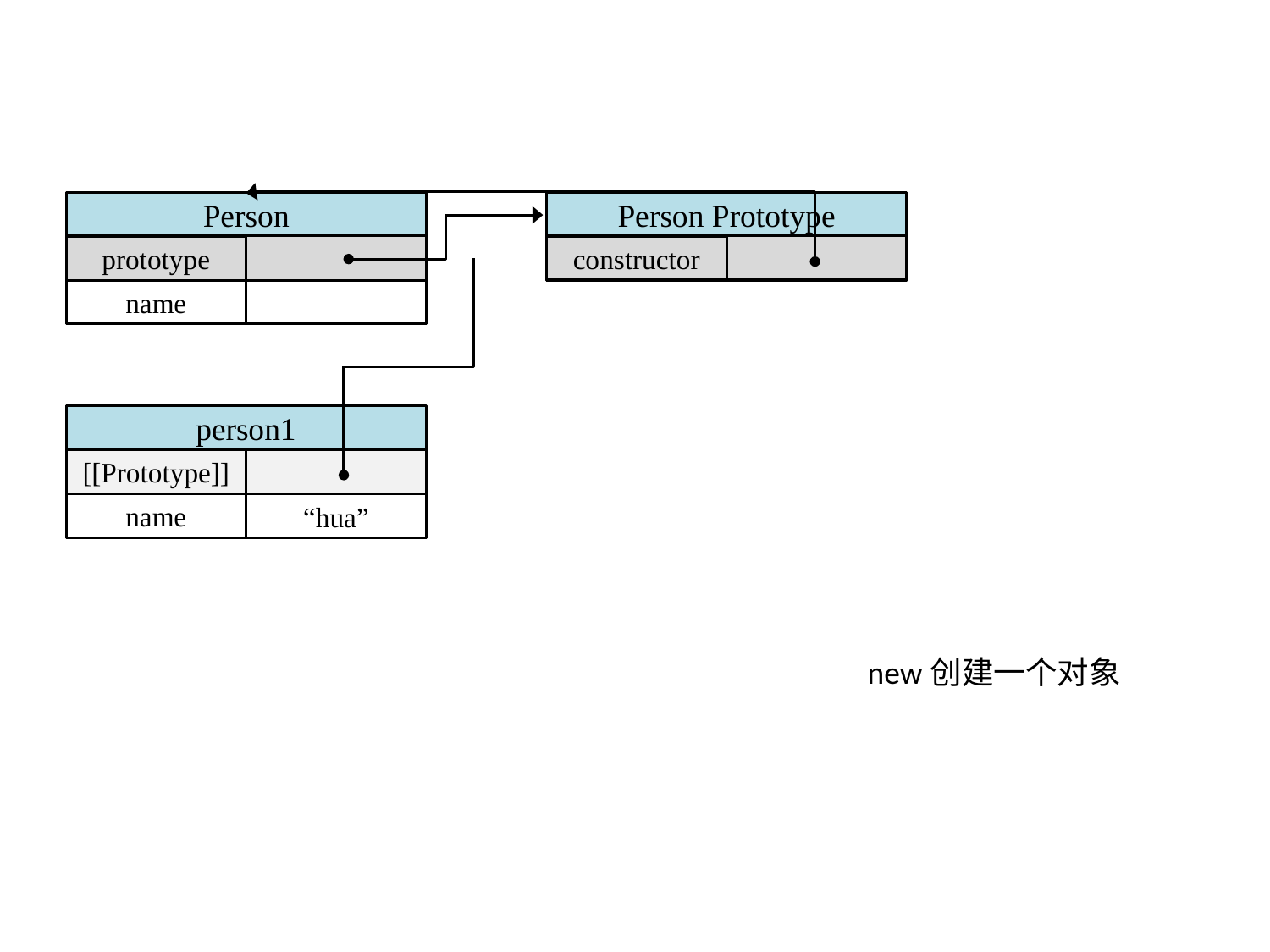

Person

prototype
name

Person Prototype
constructor
person1

[[Prototype]]
name
“hua”
new创建一个对象